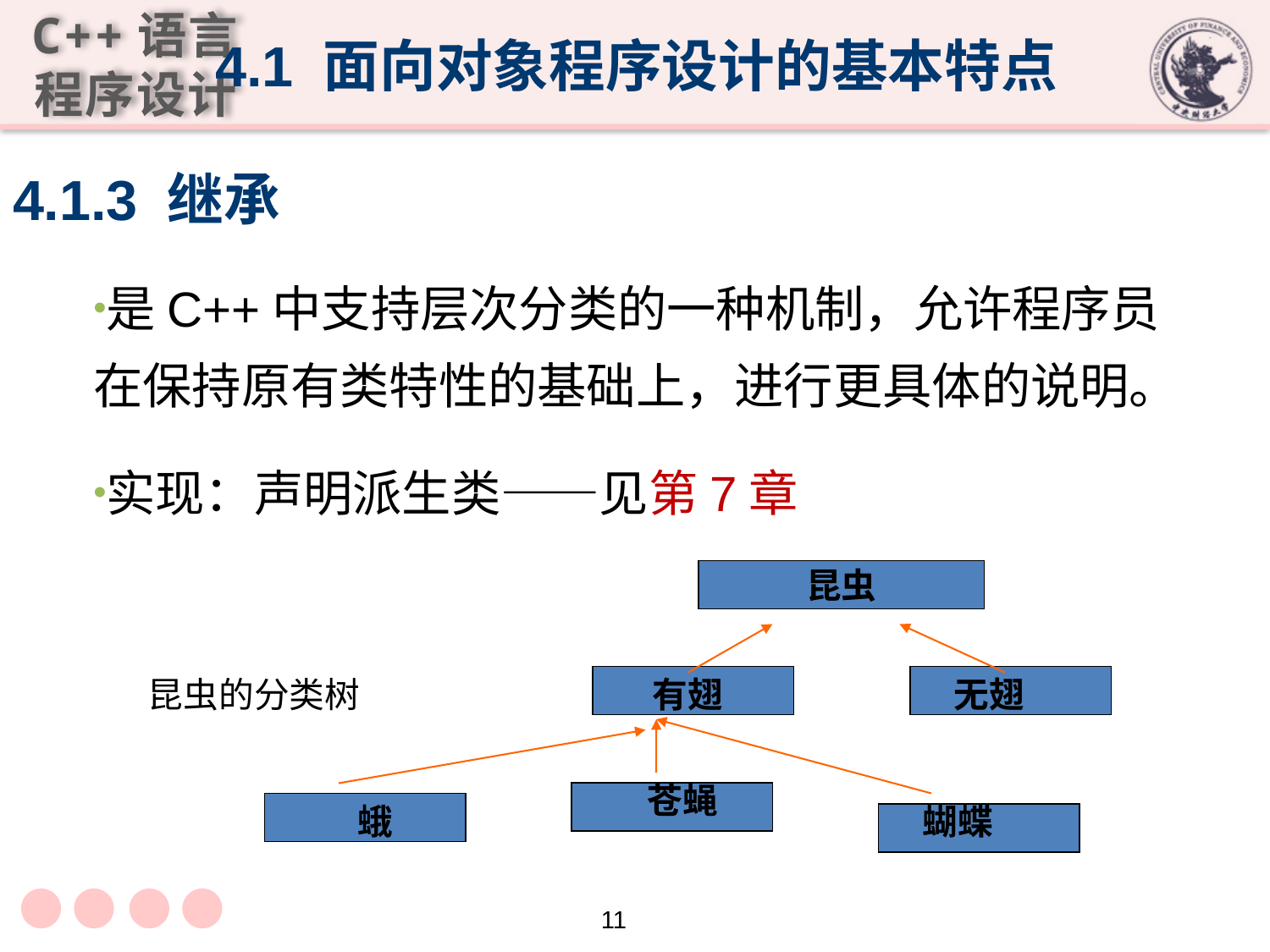

4.1 面向对象程序设计的基本特点
# 4.1.3 继承
是C++中支持层次分类的一种机制，允许程序员在保持原有类特性的基础上，进行更具体的说明。
实现：声明派生类——见第7章

昆虫

昆虫的分类树

有翅
无翅

苍蝇

蛾
蝴蝶

11